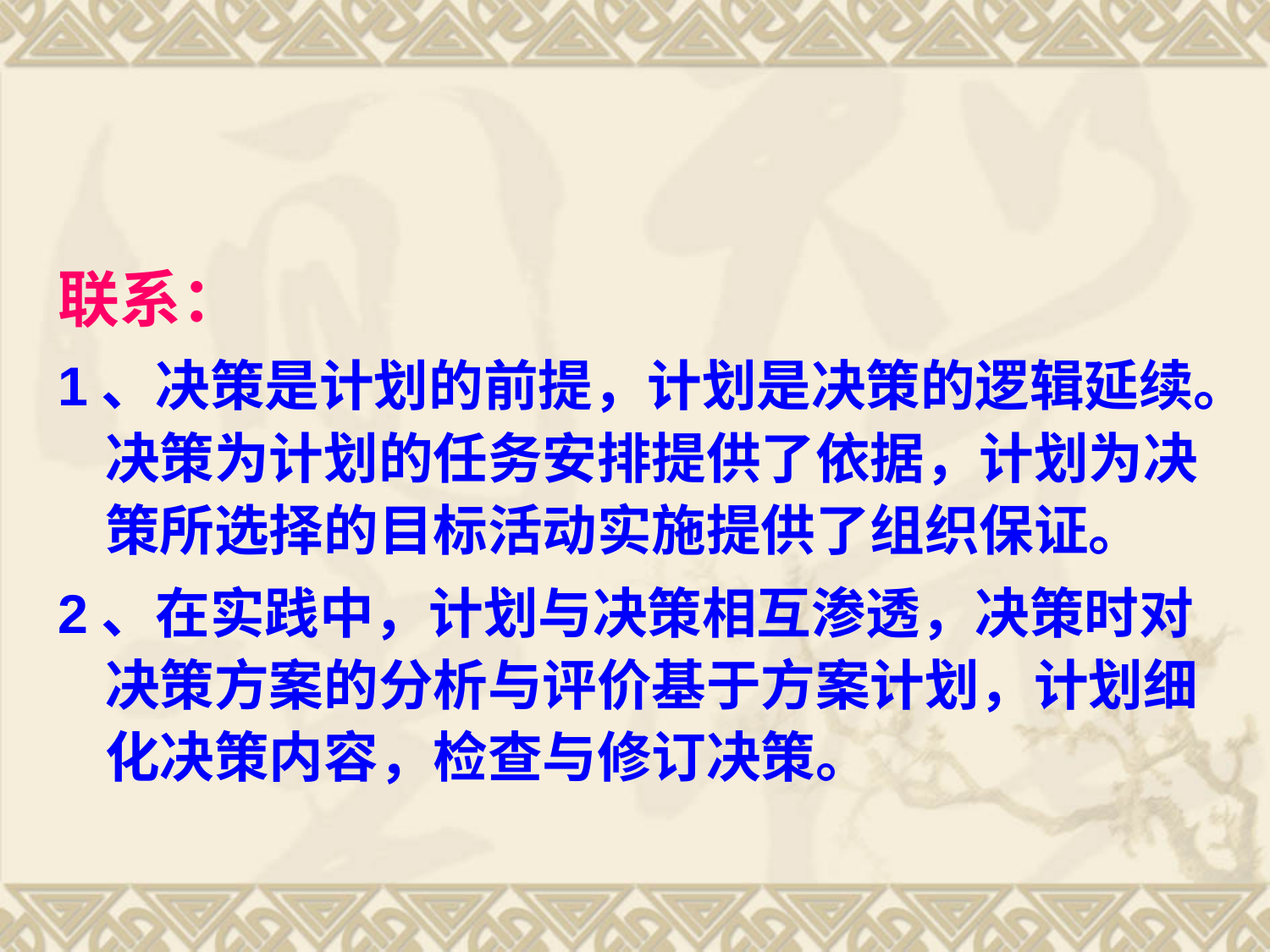

#
联系：
1、决策是计划的前提，计划是决策的逻辑延续。决策为计划的任务安排提供了依据，计划为决策所选择的目标活动实施提供了组织保证。
2、在实践中，计划与决策相互渗透，决策时对决策方案的分析与评价基于方案计划，计划细化决策内容，检查与修订决策。